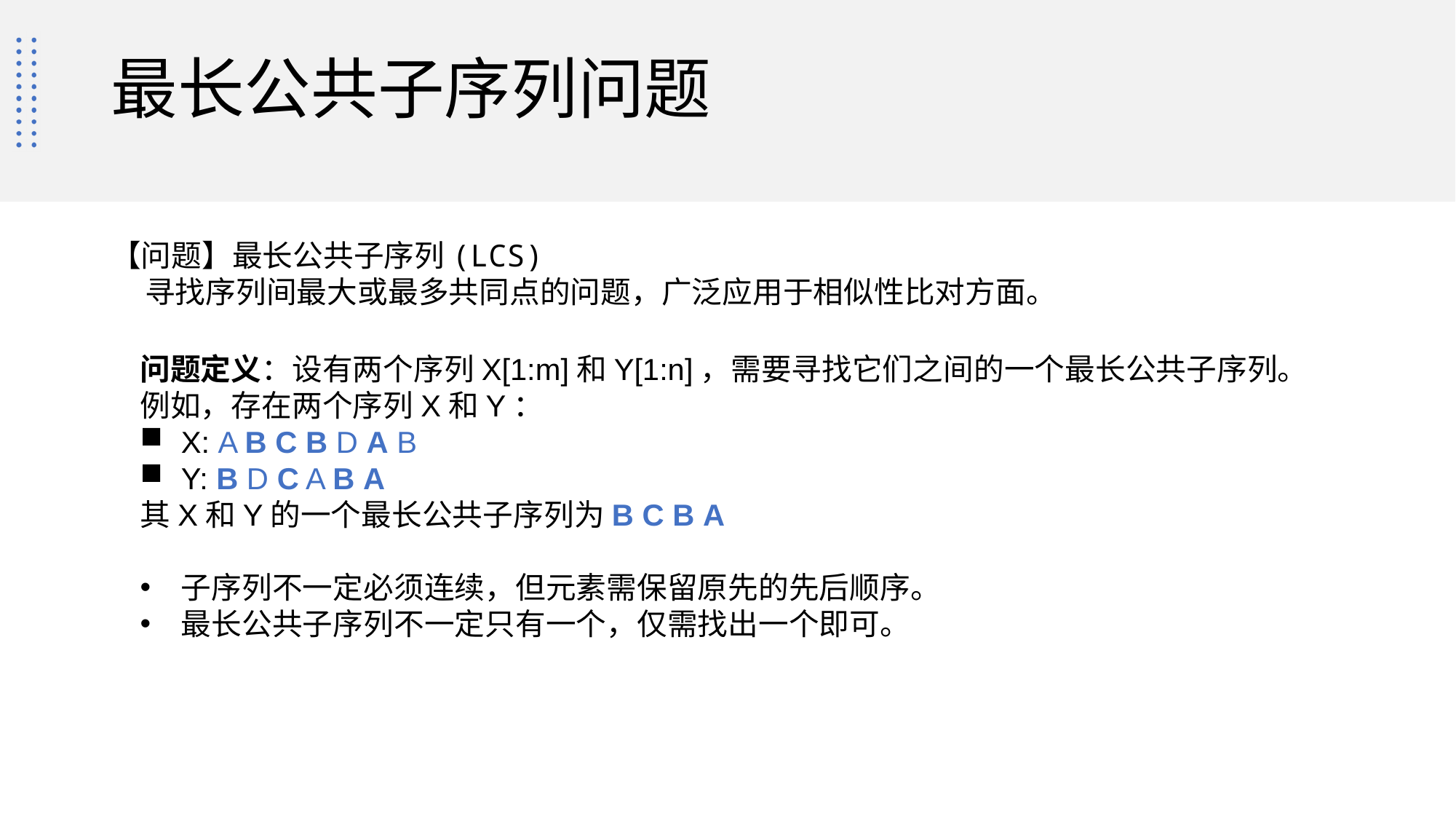

# 最长公共子序列问题
【问题】最长公共子序列(LCS)
    寻找序列间最大或最多共同点的问题，广泛应用于相似性比对方面。
问题定义：设有两个序列X[1:m]和Y[1:n]，需要寻找它们之间的一个最长公共子序列。
例如，存在两个序列X和Y：
X: A B C B D A B
Y: B D C A B A
其X和Y的一个最长公共子序列为B C B A

子序列不一定必须连续，但元素需保留原先的先后顺序。
最长公共子序列不一定只有一个，仅需找出一个即可。